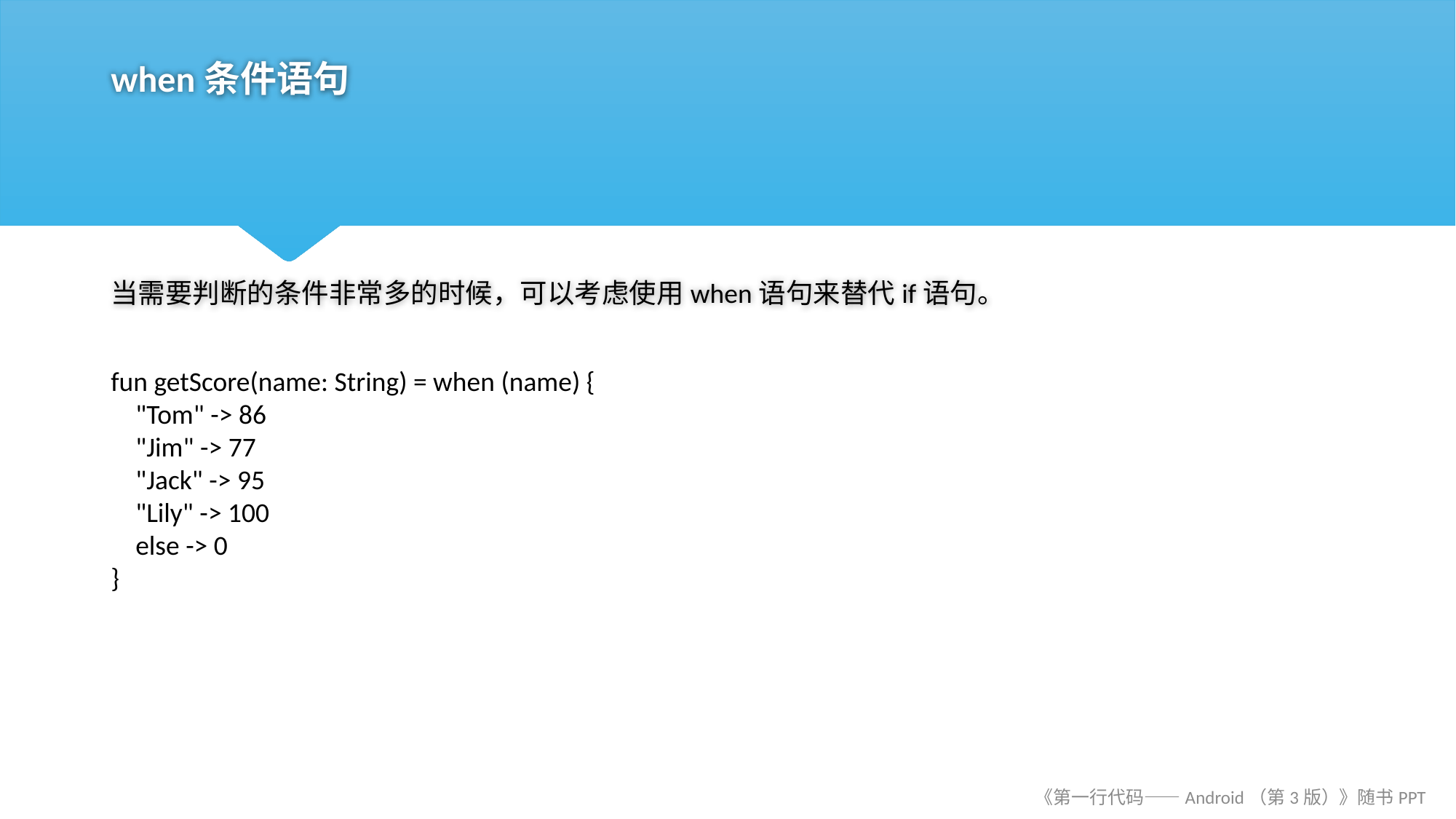

# when条件语句
当需要判断的条件非常多的时候，可以考虑使用when语句来替代if语句。
fun getScore(name: String) = when (name) {
    "Tom" -> 86
    "Jim" -> 77
    "Jack" -> 95
    "Lily" -> 100
    else -> 0
}